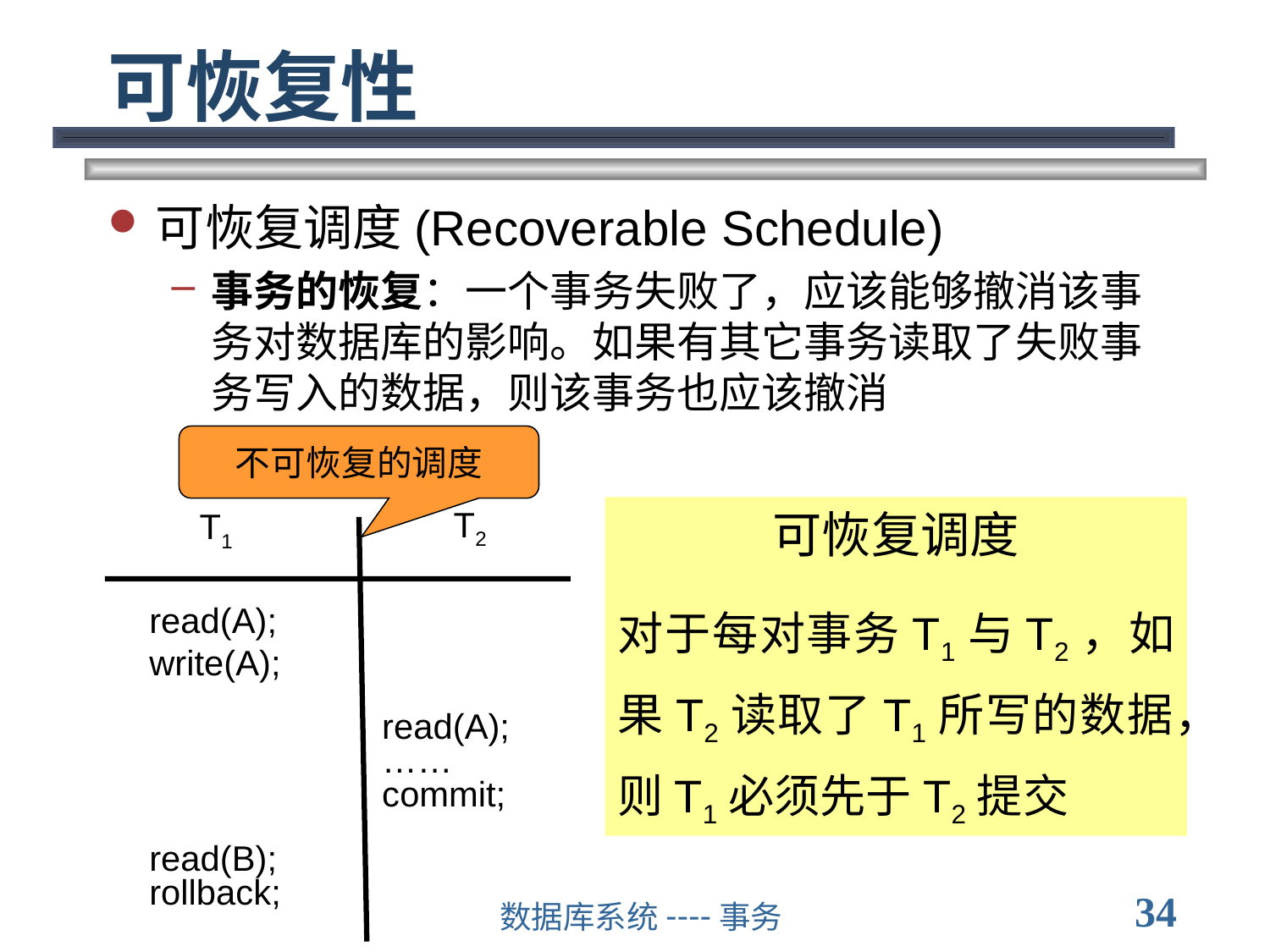

# 可恢复性
可恢复调度(Recoverable Schedule)
事务的恢复：一个事务失败了，应该能够撤消该事务对数据库的影响。如果有其它事务读取了失败事务写入的数据，则该事务也应该撤消
不可恢复的调度
T2
T1

read(A);
write(A);
read(A);
……
commit;
read(B);
rollback;
可恢复调度
对于每对事务T1与T2，如果T2读取了T1所写的数据，则T1必须先于T2提交
34
数据库系统----事务